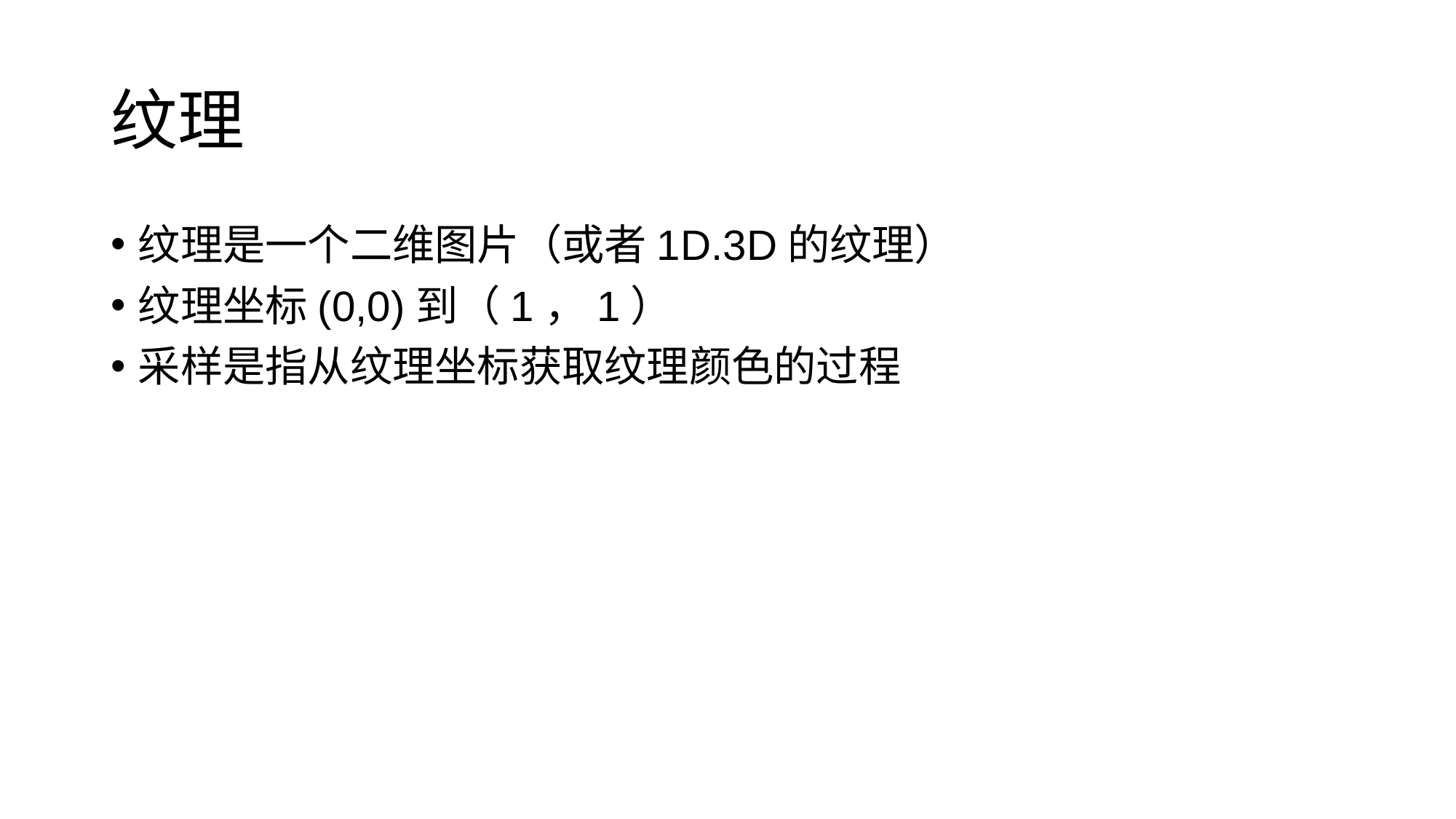

# 纹理
纹理是一个二维图片（或者1D.3D的纹理）
纹理坐标(0,0)到（1，1）
采样是指从纹理坐标获取纹理颜色的过程